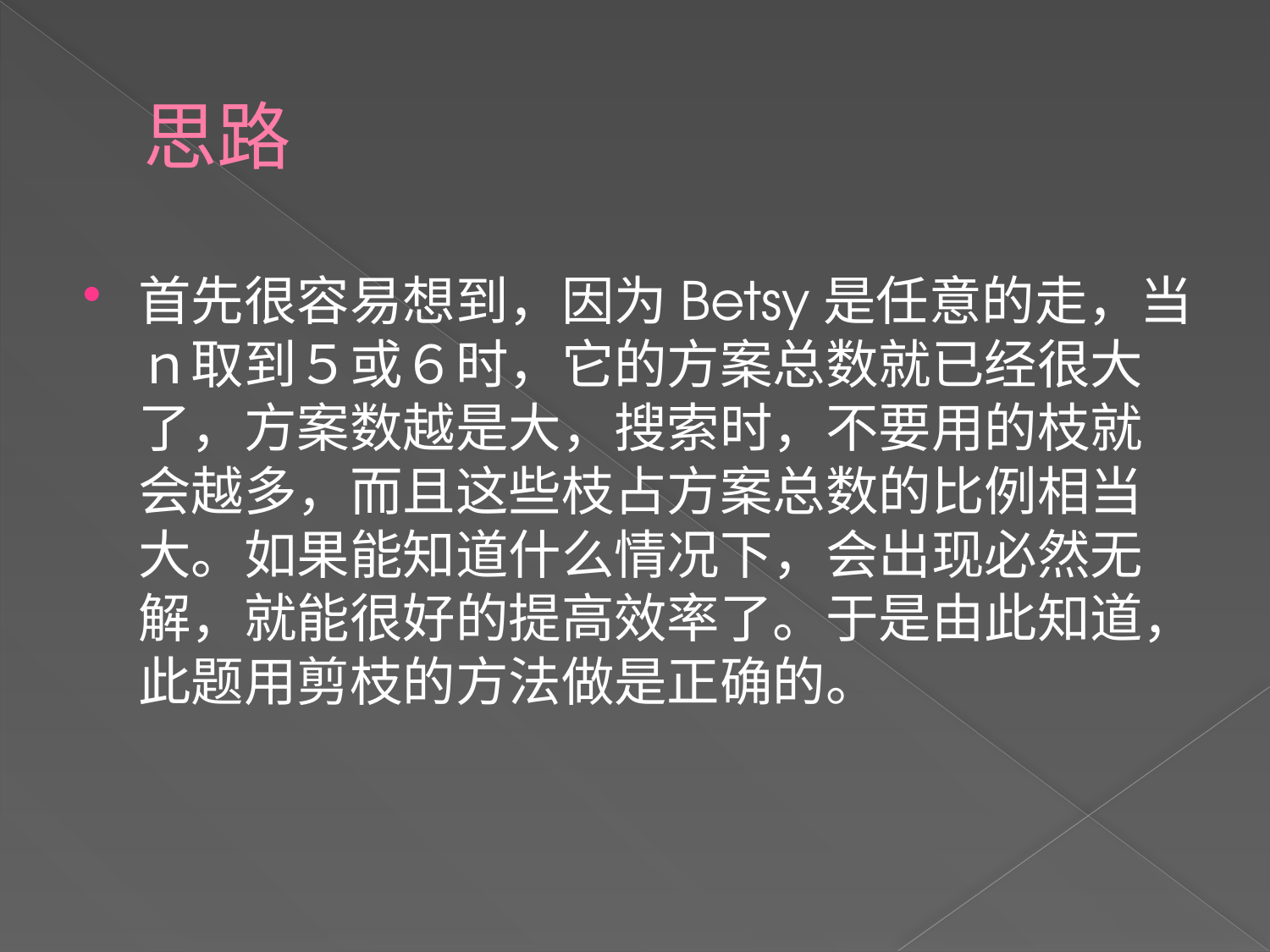

# 思路
首先很容易想到，因为Betsy是任意的走，当ｎ取到５或６时，它的方案总数就已经很大了，方案数越是大，搜索时，不要用的枝就会越多，而且这些枝占方案总数的比例相当大。如果能知道什么情况下，会出现必然无解，就能很好的提高效率了。于是由此知道，此题用剪枝的方法做是正确的。